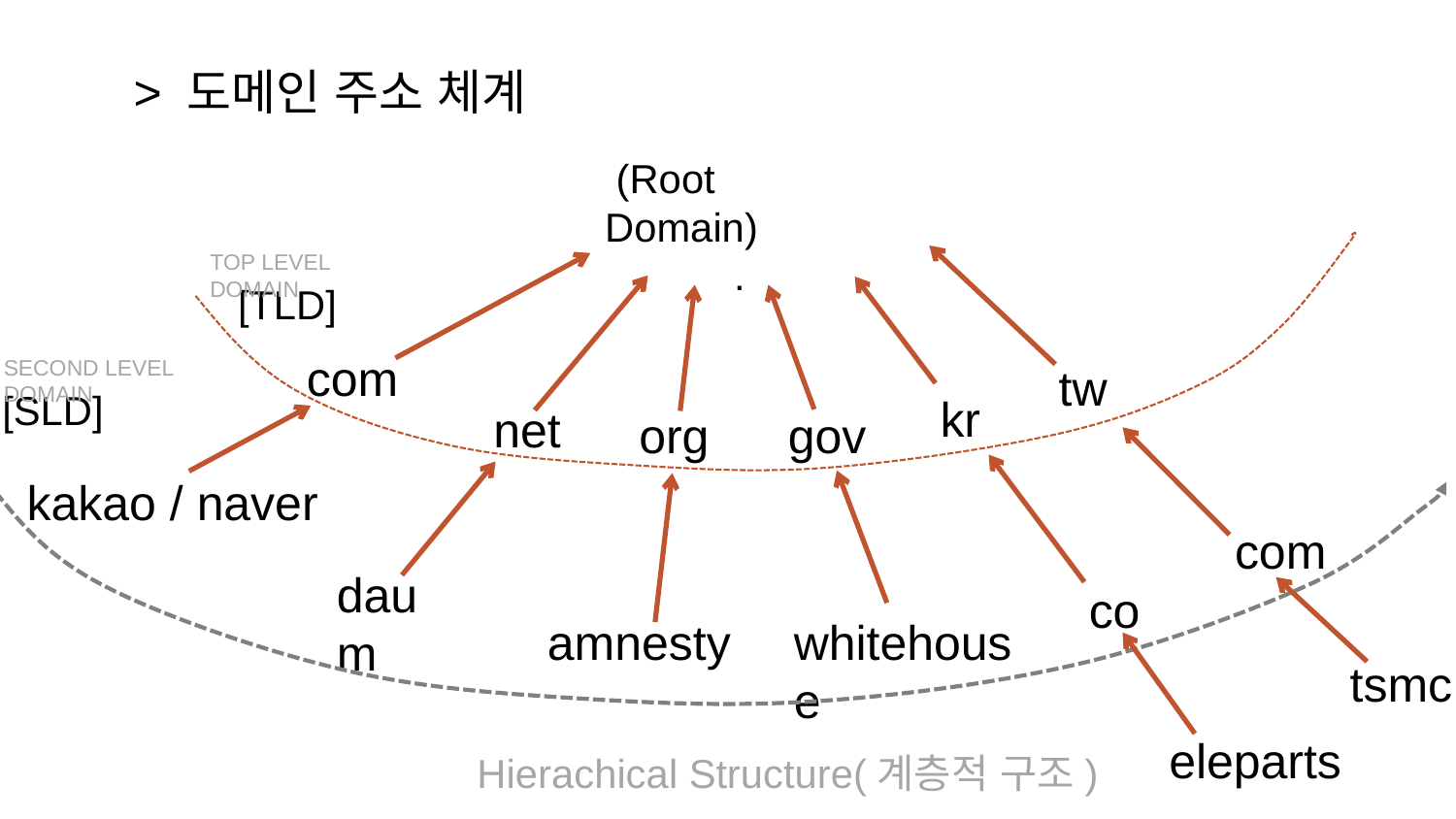

> 도메인 주소 체계
 (Root Domain)
.

TOP LEVEL DOMAIN
[TLD]
com
SECOND LEVEL DOMAIN
tw
[SLD]
kr
net
org
gov
kakao / naver

com
daum
co
amnesty
whitehouse
tsmc
eleparts
Hierachical Structure(계층적 구조)